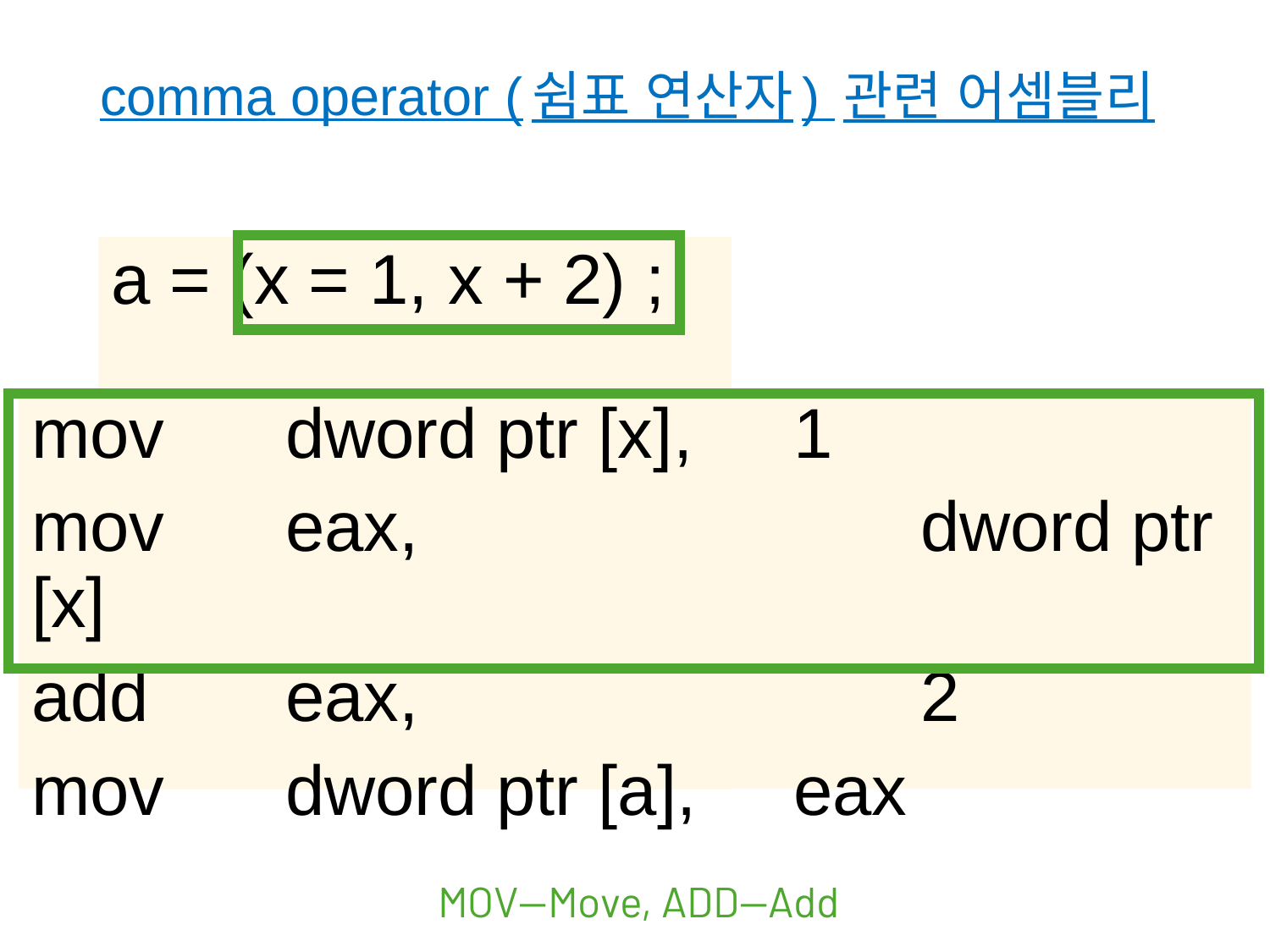

# comma operator (쉼표 연산자) 관련 어셈블리

a = (x = 1, x + 2) ;
mov	dword ptr [x],	1
mov	eax,				dword ptr [x]
add		eax,				2
mov	dword ptr [a],	eax

MOV—Move, ADD—Add